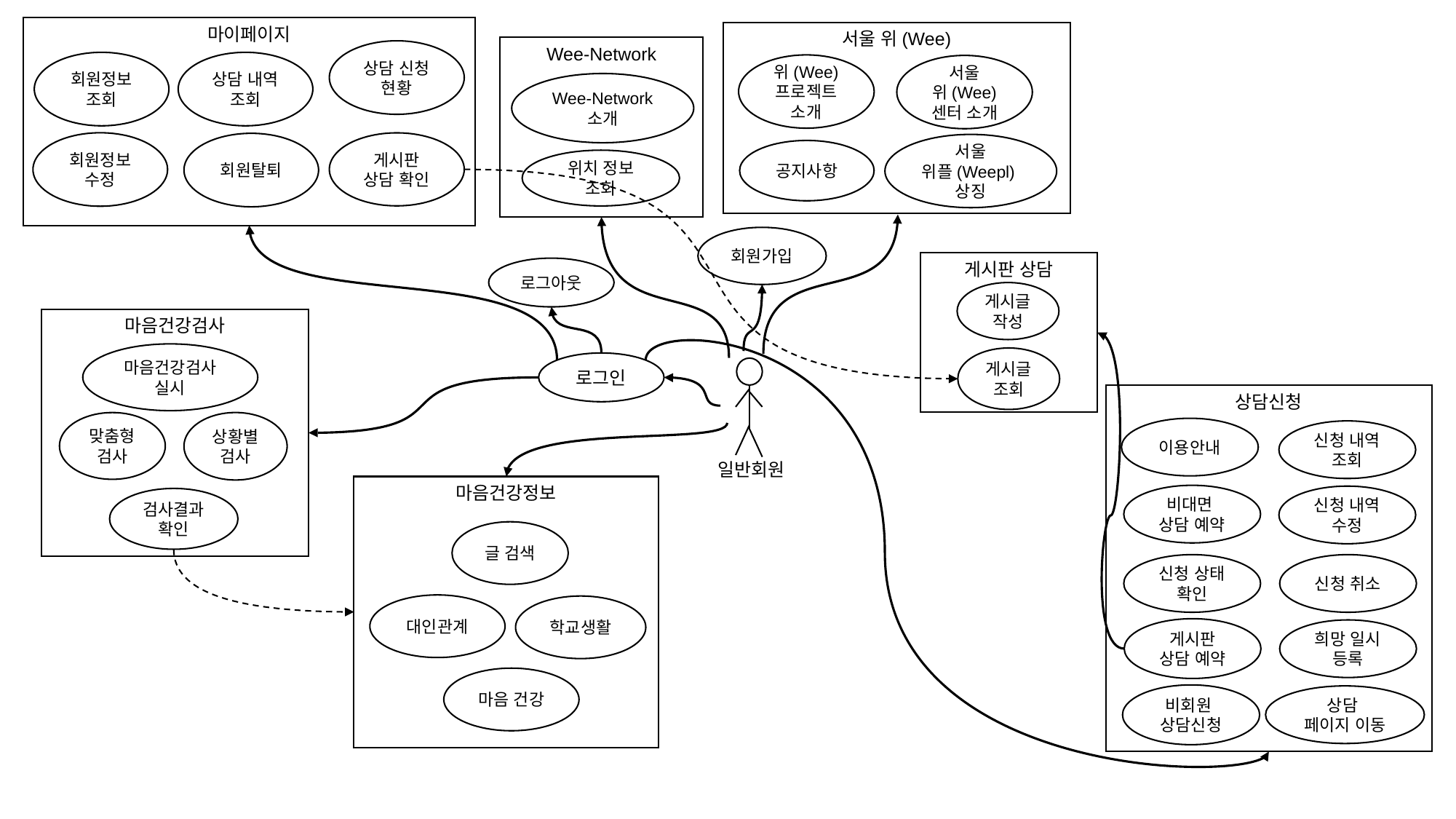

마이페이지
서울 위(Wee)
Wee-Network
상담 신청
현황
회원정보
조회
상담 내역
조회
위(Wee)
프로젝트
소개
서울
위(Wee)
센터 소개
Wee-Network
소개
회원정보
수정
게시판
상담 확인
회원탈퇴
서울
위플(Weepl)
상징
공지사항
위치 정보 조회
회원가입
게시판 상담
로그아웃
게시글
작성
마음건강검사
마음건강검사
실시
게시글
조회
로그인

일반회원
상담신청
맞춤형
검사
상황별
검사
이용안내
신청 내역
조회
마음건강정보
비대면
상담 예약
신청 내역
수정
검사결과
확인
글 검색
신청 상태 확인
신청 취소
대인관계
학교생활
게시판
상담 예약
희망 일시
등록
마음 건강
비회원
상담신청
상담
페이지 이동